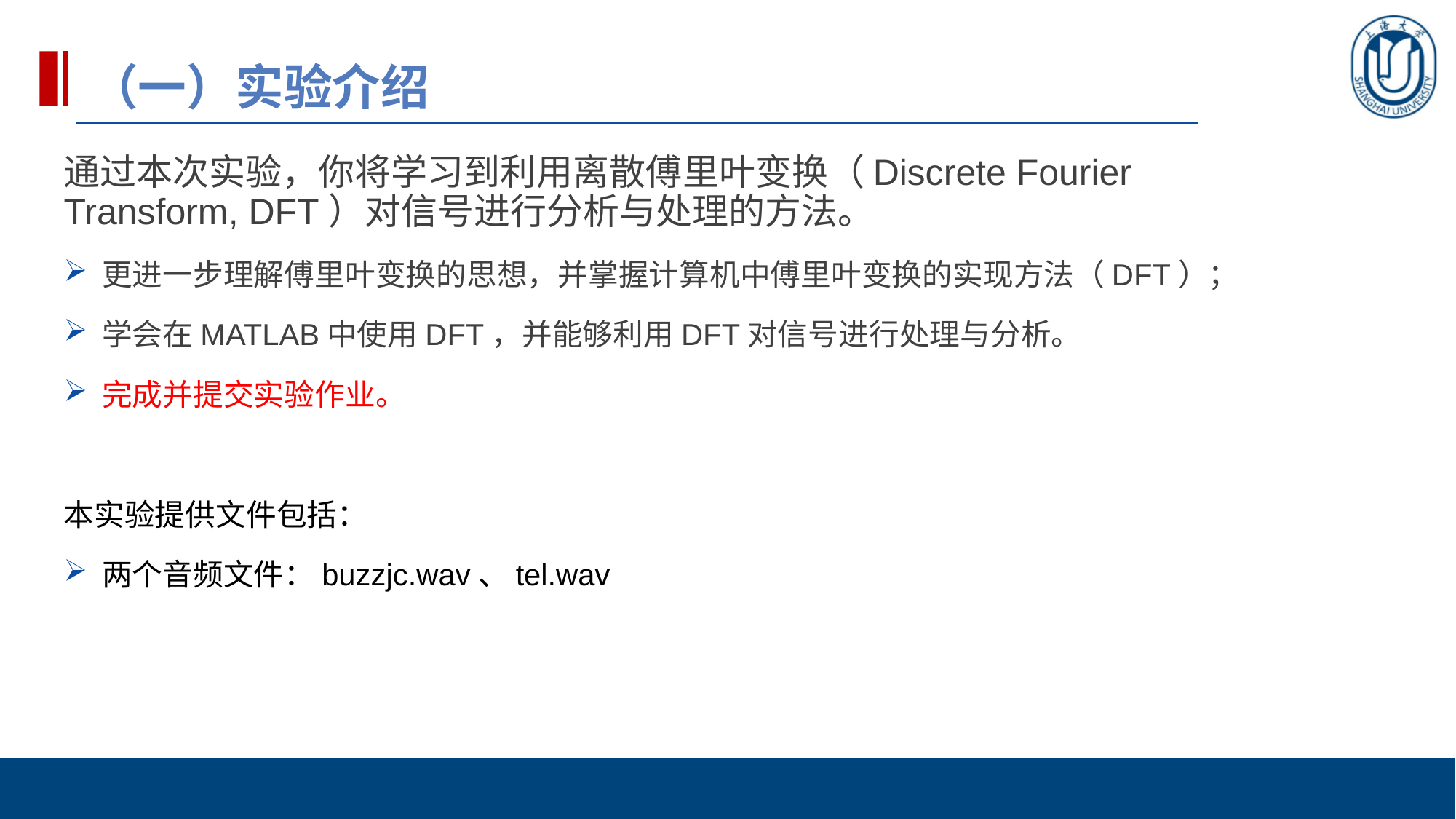

# （一）实验介绍
通过本次实验，你将学习到利用离散傅里叶变换（Discrete Fourier Transform, DFT）对信号进行分析与处理的方法。
 更进一步理解傅里叶变换的思想，并掌握计算机中傅里叶变换的实现方法（DFT）；
 学会在MATLAB中使用DFT，并能够利用DFT对信号进行处理与分析。
 完成并提交实验作业。

本实验提供文件包括：
 两个音频文件：buzzjc.wav、tel.wav